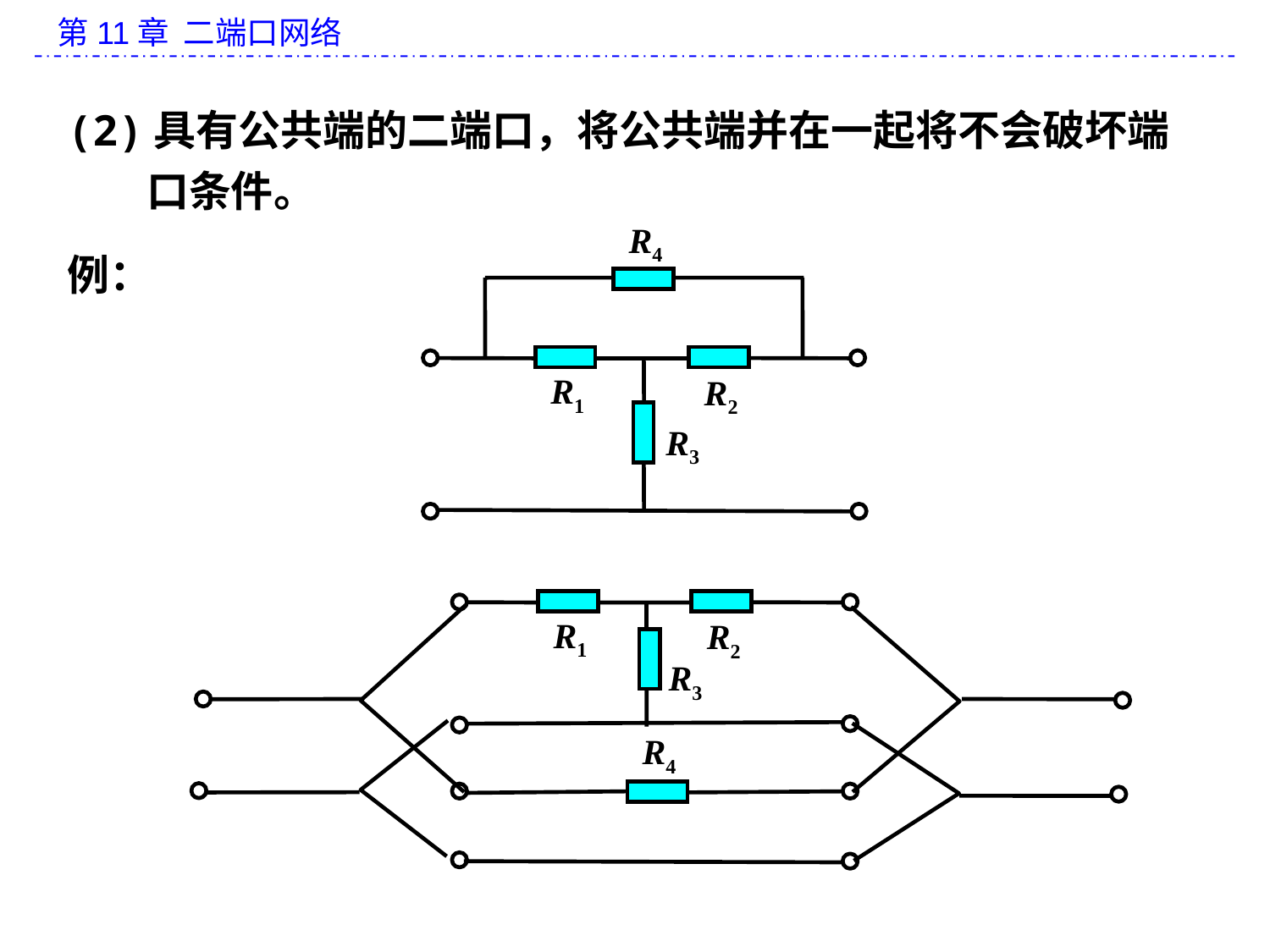

(2)具有公共端的二端口，将公共端并在一起将不会破坏端口条件。
R4

R1
R2
R3

例：

R1
R2

R3

R4